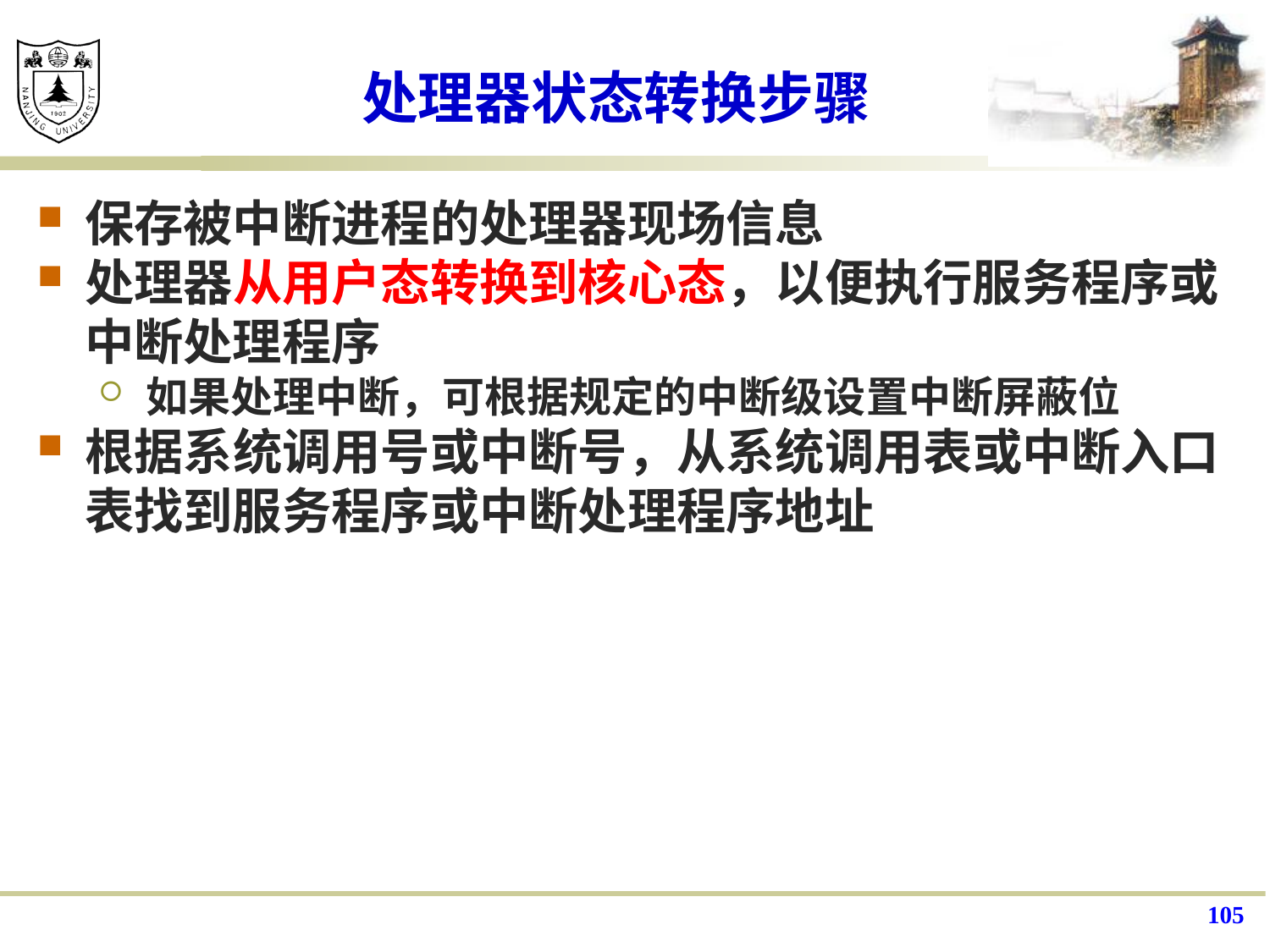

处理器状态转换步骤

保存被中断进程的处理器现场信息
处理器从用户态转换到核心态，以便执行服务程序或中断处理程序
如果处理中断，可根据规定的中断级设置中断屏蔽位
根据系统调用号或中断号，从系统调用表或中断入口表找到服务程序或中断处理程序地址

105